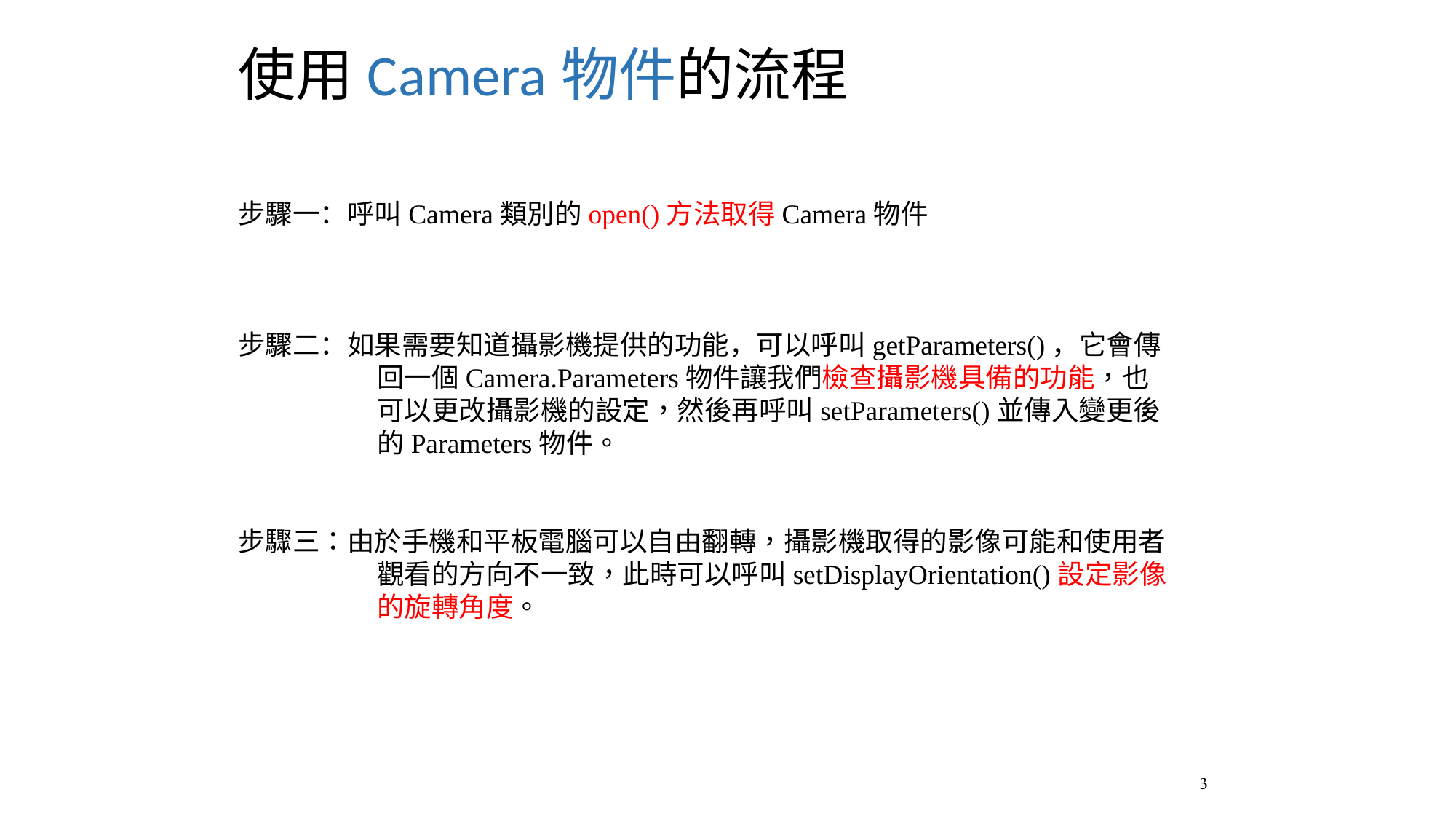

使用Camera物件的流程
步驟一：呼叫Camera類別的open()方法取得Camera物件

步驟二：如果需要知道攝影機提供的功能，可以呼叫getParameters()，它會傳回一個Camera.Parameters物件讓我們檢查攝影機具備的功能，也可以更改攝影機的設定，然後再呼叫setParameters()並傳入變更後的Parameters物件。

步驟三：由於手機和平板電腦可以自由翻轉，攝影機取得的影像可能和使用者觀看的方向不一致，此時可以呼叫setDisplayOrientation()設定影像的旋轉角度。

3